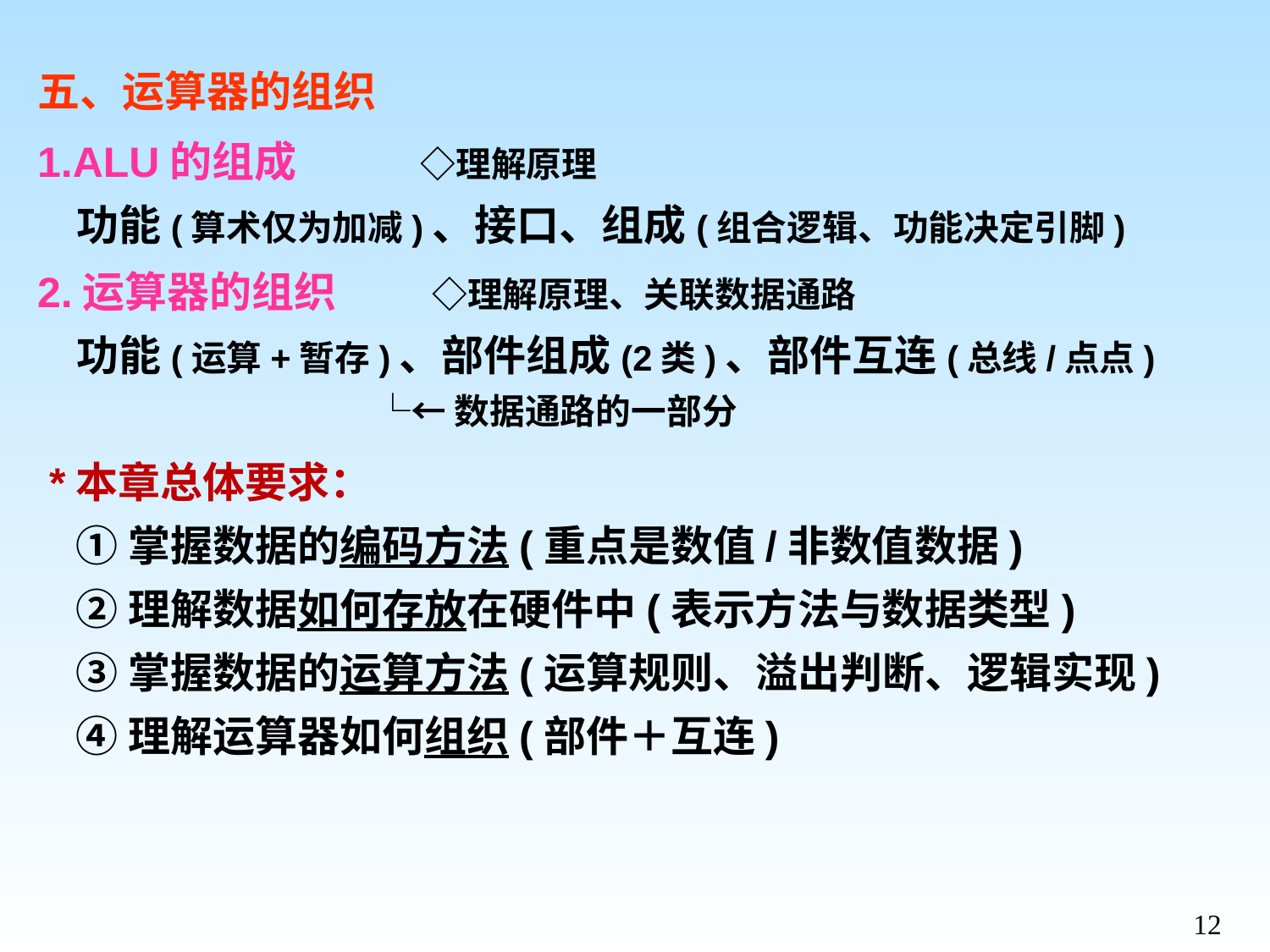

五、运算器的组织
1.ALU的组成             ◇理解原理
   功能(算术仅为加减)、接口、组成(组合逻辑、功能决定引脚)
2.运算器的组织          ◇理解原理、关联数据通路
   功能(运算+暂存)、部件组成(2类)、部件互连(总线/点点)
                                          └←数据通路的一部分
 *本章总体要求：
    ①掌握数据的编码方法(重点是数值/非数值数据)
    ②理解数据如何存放在硬件中(表示方法与数据类型)
    ③掌握数据的运算方法(运算规则、溢出判断、逻辑实现)
    ④理解运算器如何组织(部件＋互连)
12